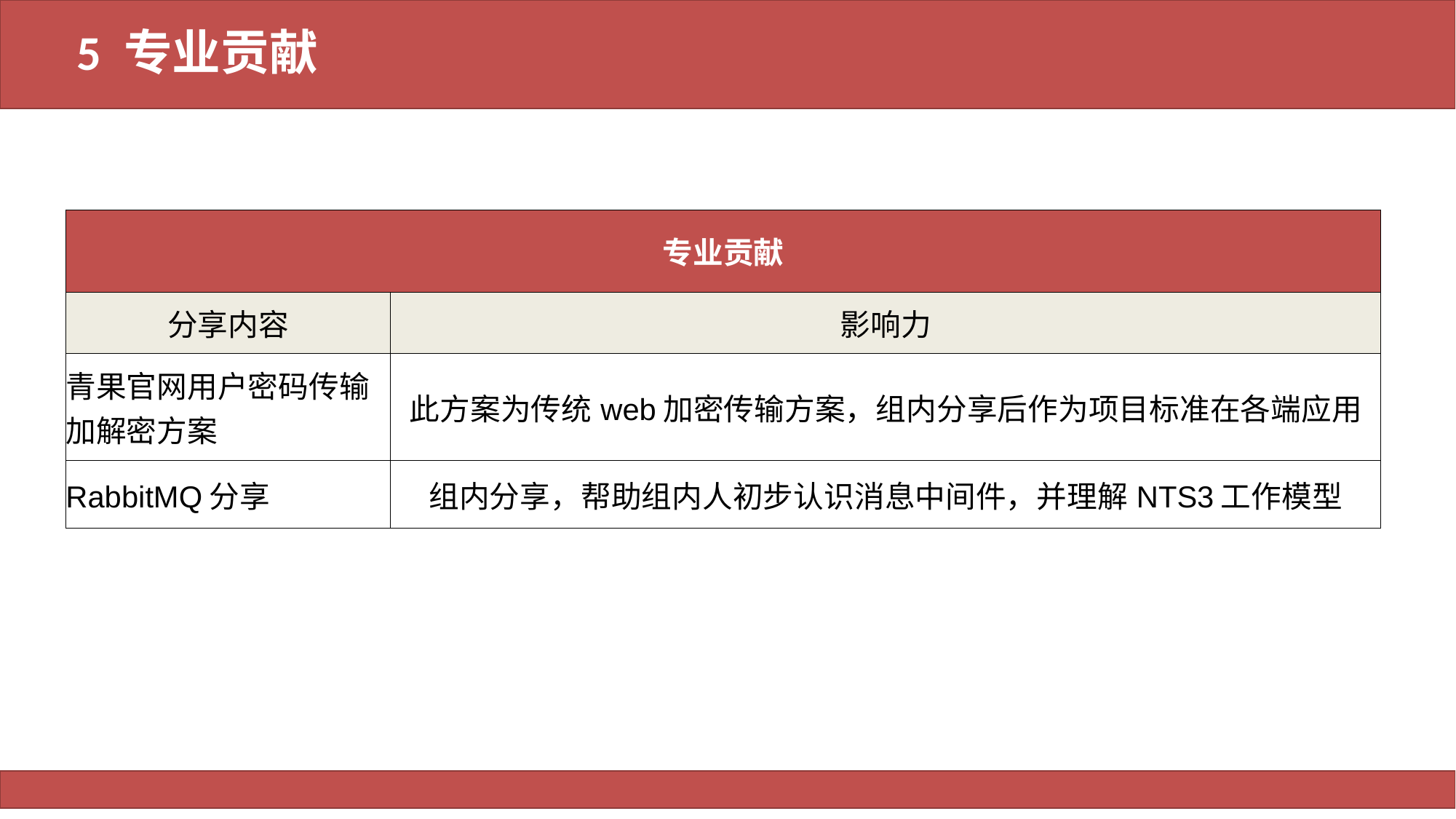

# 5 专业贡献
| 专业贡献 |  |
| --- | --- |
| 分享内容 | 影响力 |
| 青果官网用户密码传输加解密方案 | 此方案为传统web加密传输方案，组内分享后作为项目标准在各端应用 |
| RabbitMQ分享 | 组内分享，帮助组内人初步认识消息中间件，并理解NTS3工作模型 |